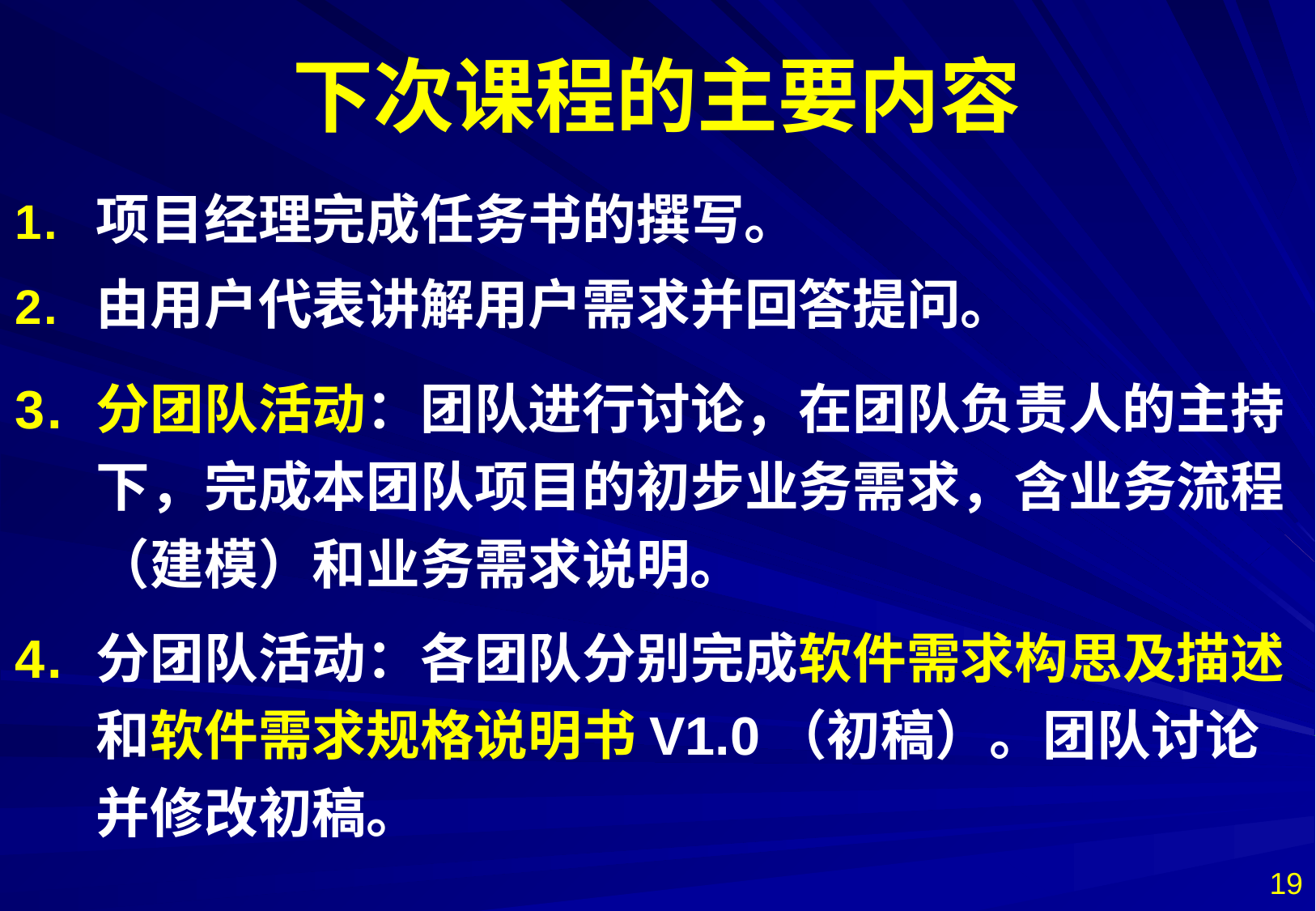

# 下次课程的主要内容
项目经理完成任务书的撰写。
由用户代表讲解用户需求并回答提问。
分团队活动：团队进行讨论，在团队负责人的主持下，完成本团队项目的初步业务需求，含业务流程（建模）和业务需求说明。
分团队活动：各团队分别完成软件需求构思及描述和软件需求规格说明书V1.0（初稿）。团队讨论并修改初稿。
19